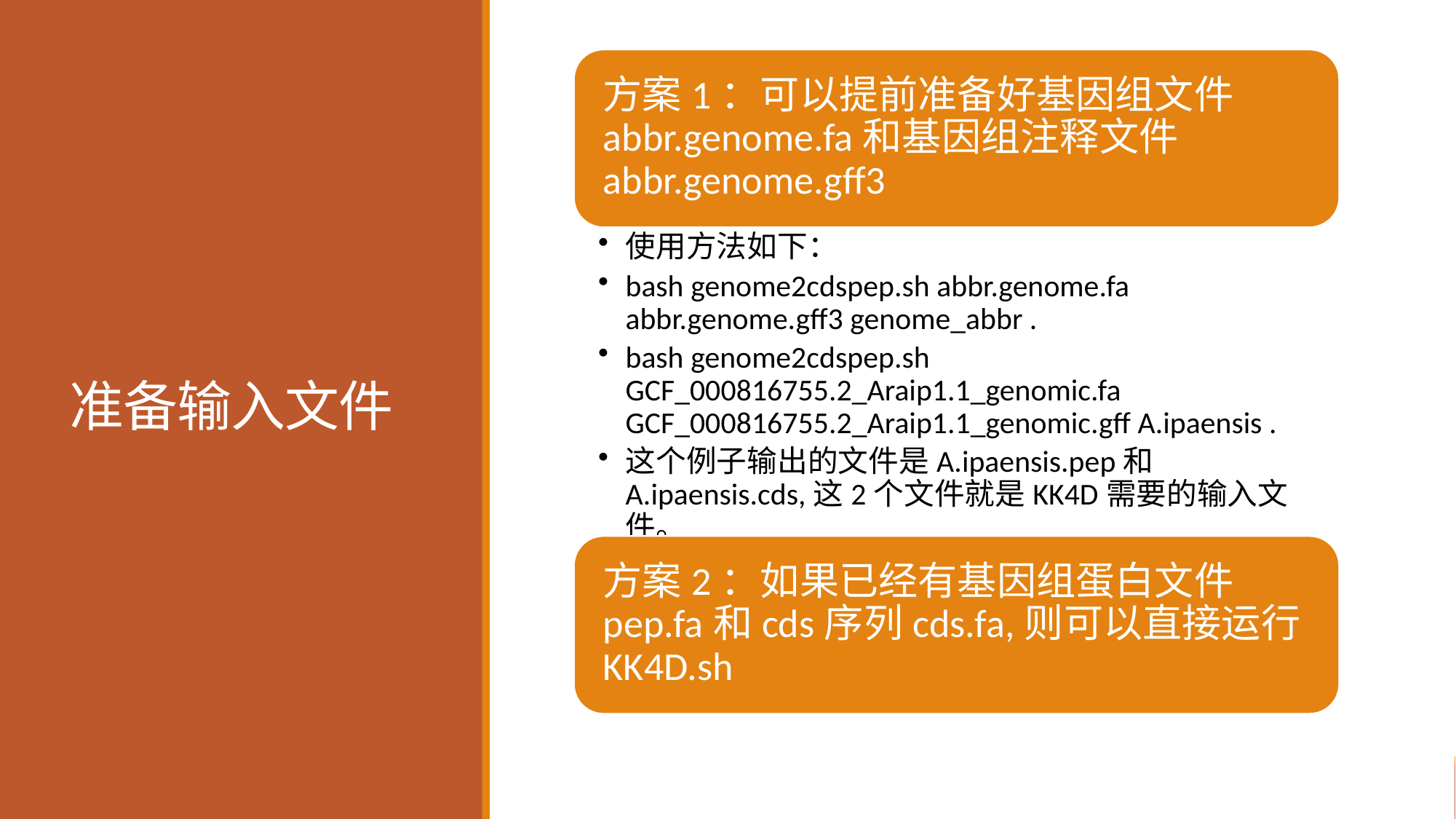

方案1：可以提前准备好基因组文件abbr.genome.fa和基因组注释文件abbr.genome.gff3
使用方法如下：
bash genome2cdspep.sh abbr.genome.fa abbr.genome.gff3 genome_abbr .
bash genome2cdspep.sh GCF_000816755.2_Araip1.1_genomic.fa GCF_000816755.2_Araip1.1_genomic.gff A.ipaensis .
这个例子输出的文件是A.ipaensis.pep和A.ipaensis.cds,这2个文件就是KK4D需要的输入文件。
方案2：如果已经有基因组蛋白文件pep.fa和cds序列cds.fa,则可以直接运行KK4D.sh
# 准备输入文件